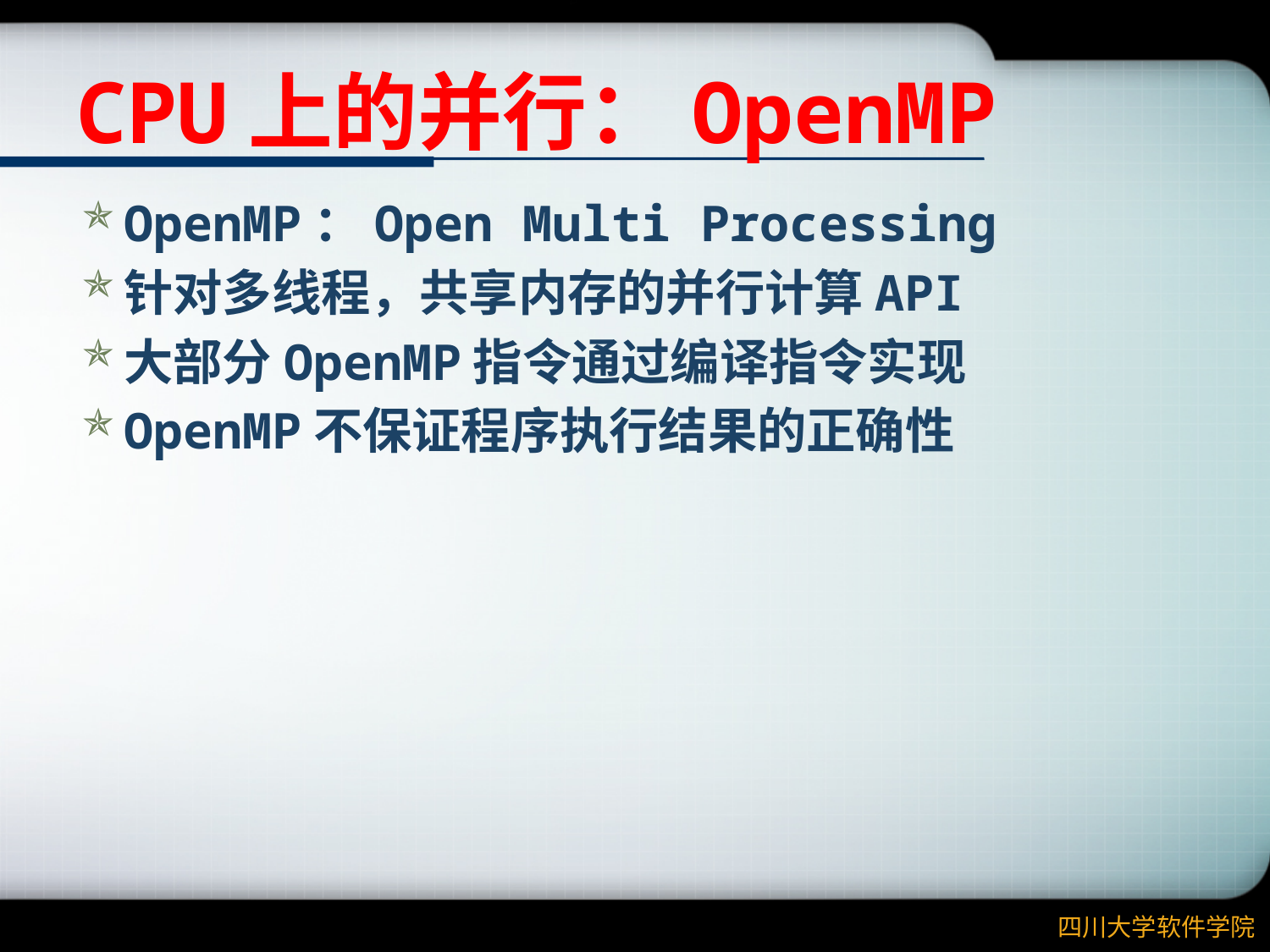

# CPU上的并行：OpenMP
OpenMP：Open Multi Processing
针对多线程，共享内存的并行计算API
大部分OpenMP指令通过编译指令实现
OpenMP不保证程序执行结果的正确性